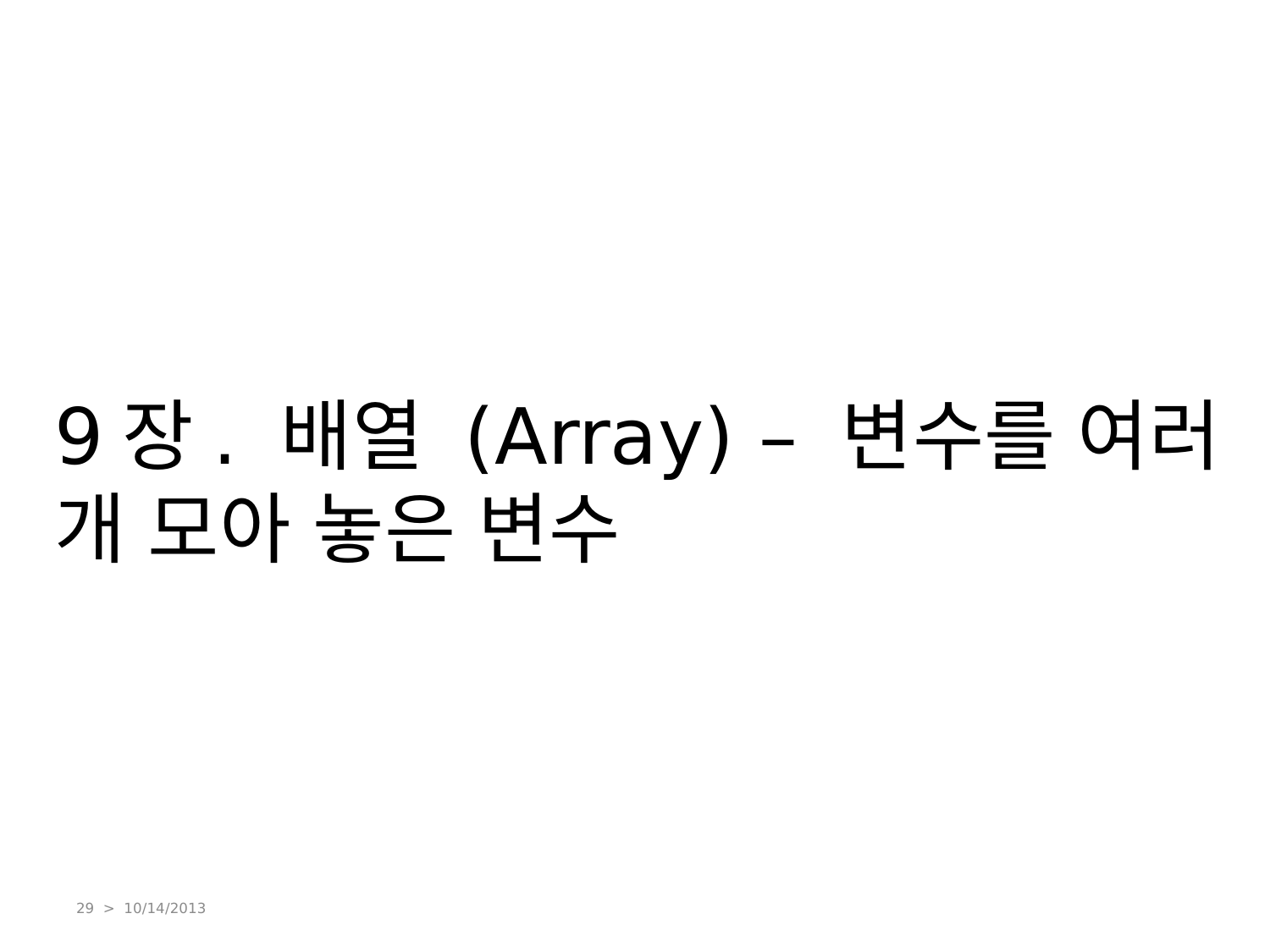

9장. 배열 (Array) – 변수를 여러 개 모아 놓은 변수
29  >  10/14/2013